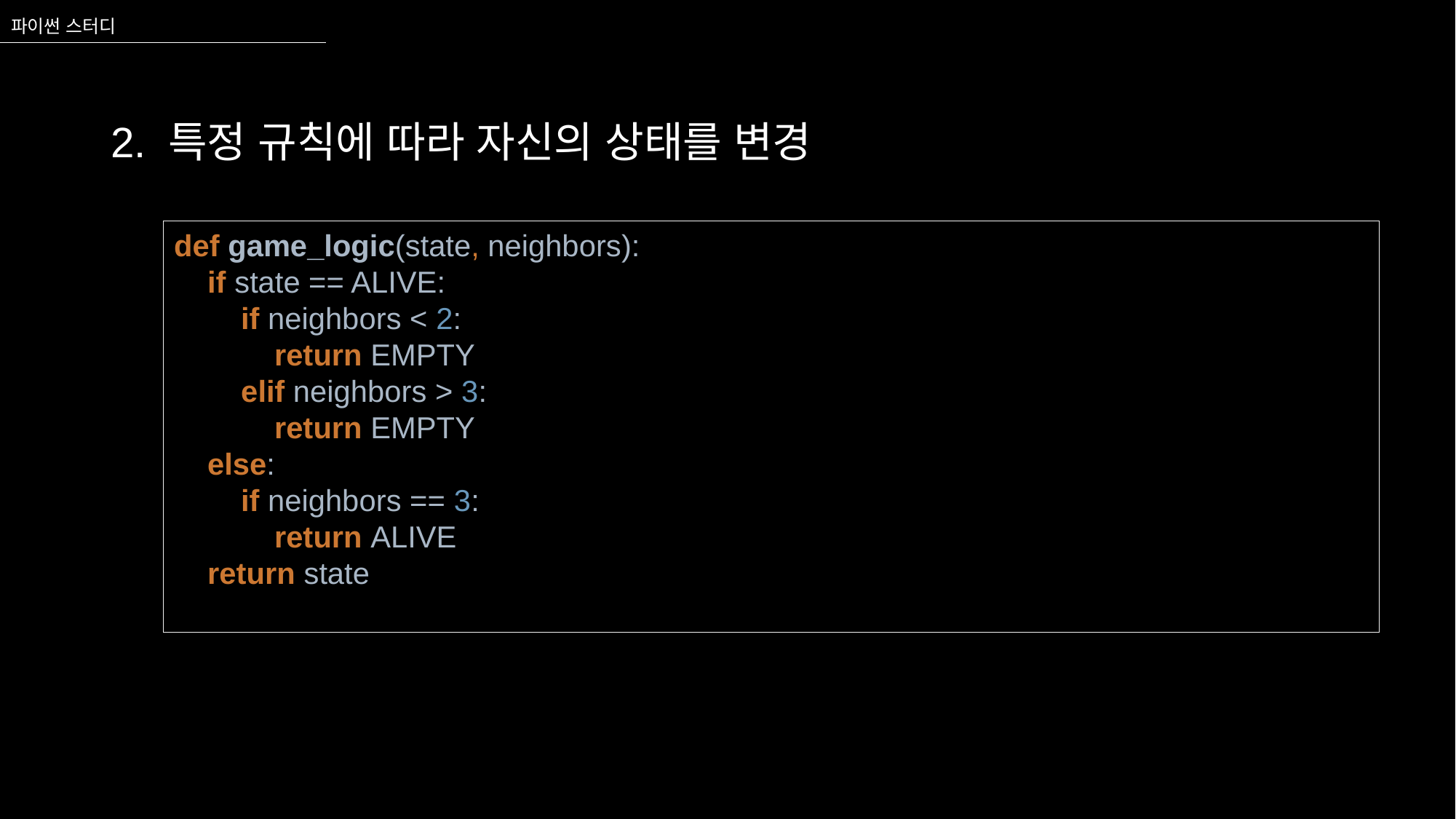

파이썬 스터디
2. 특정 규칙에 따라 자신의 상태를 변경
def game_logic(state, neighbors):
    if state == ALIVE:
        if neighbors < 2:
            return EMPTY
        elif neighbors > 3:
            return EMPTY
    else:
        if neighbors == 3:
            return ALIVE
    return state